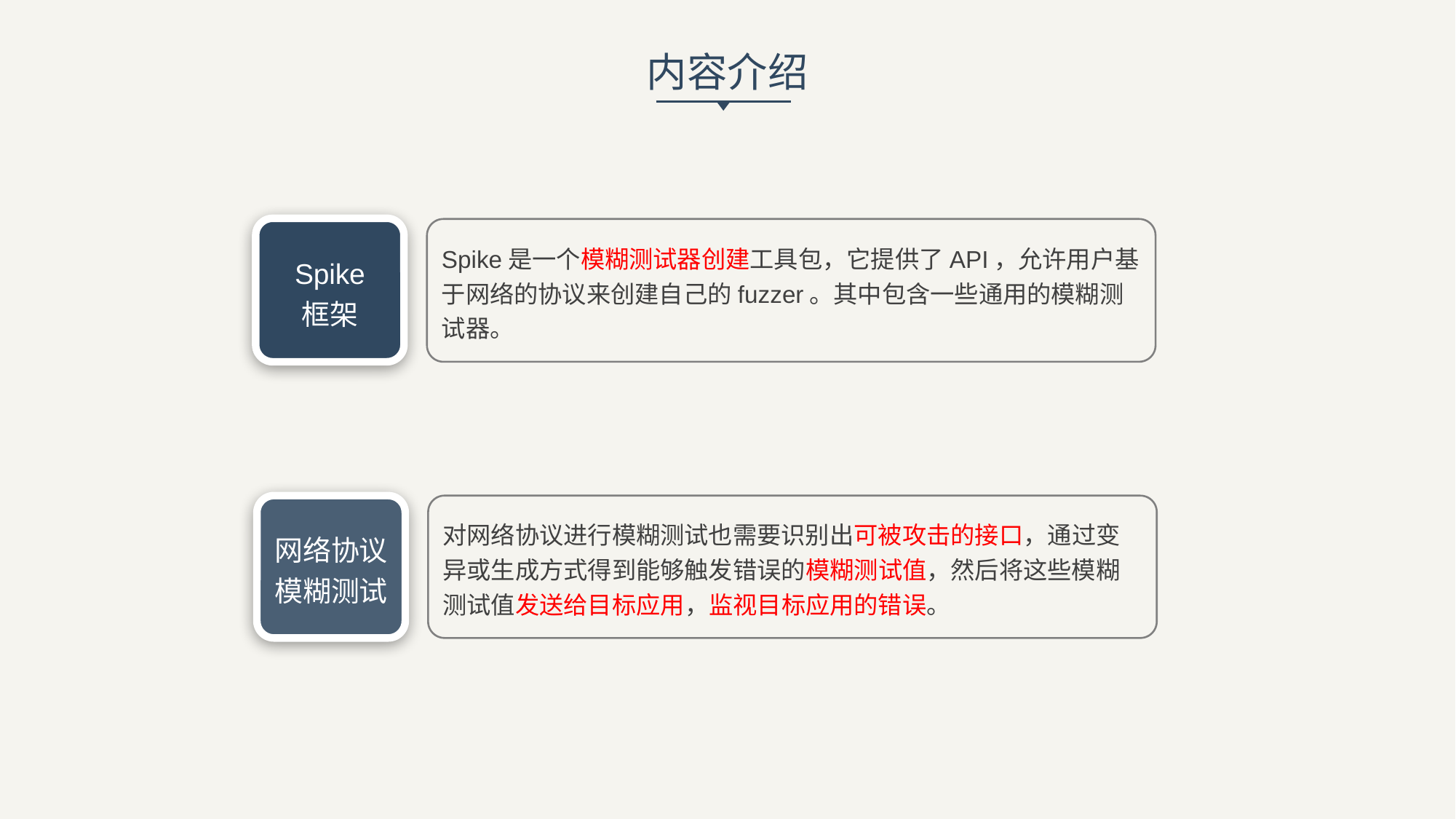

内容介绍
Spike
框架
Spike是一个模糊测试器创建工具包，它提供了API，允许用户基于网络的协议来创建自己的fuzzer。其中包含一些通用的模糊测试器。
网络协议模糊测试
对网络协议进行模糊测试也需要识别出可被攻击的接口，通过变异或生成方式得到能够触发错误的模糊测试值，然后将这些模糊测试值发送给目标应用，监视目标应用的错误。